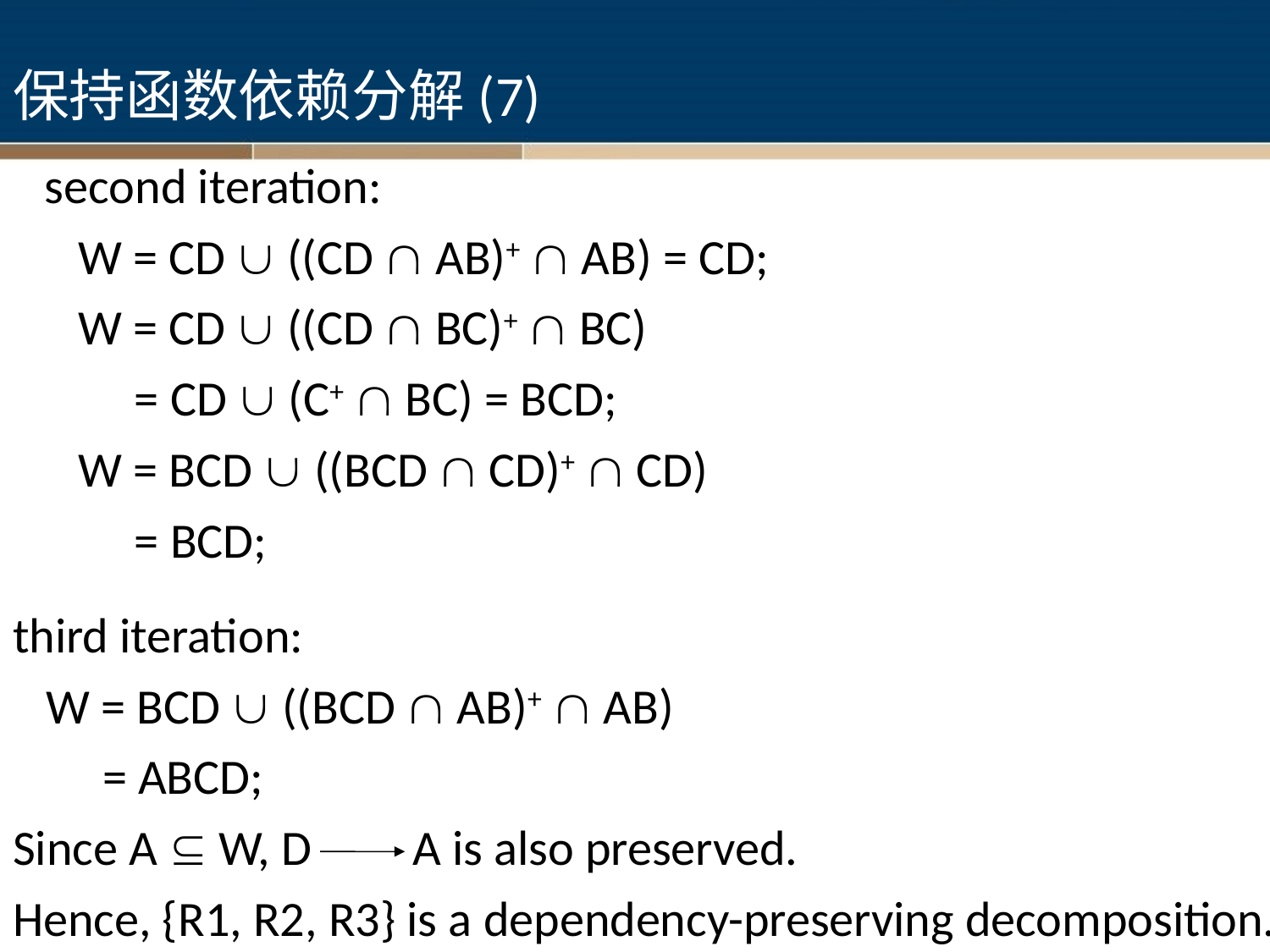

# 保持函数依赖分解(7)
second iteration:
   W = CD ∪ ((CD ∩ AB)+ ∩ AB) = CD;
   W = CD ∪ ((CD ∩ BC)+ ∩ BC)
        = CD ∪ (C+ ∩ BC) = BCD;
   W = BCD ∪ ((BCD ∩ CD)+ ∩ CD)
        = BCD;
third iteration:
   W = BCD ∪ ((BCD ∩ AB)+ ∩ AB)
        = ABCD;
Since A ⊆ W, D         A is also preserved.
Hence, {R1, R2, R3} is a dependency-preserving decomposition.